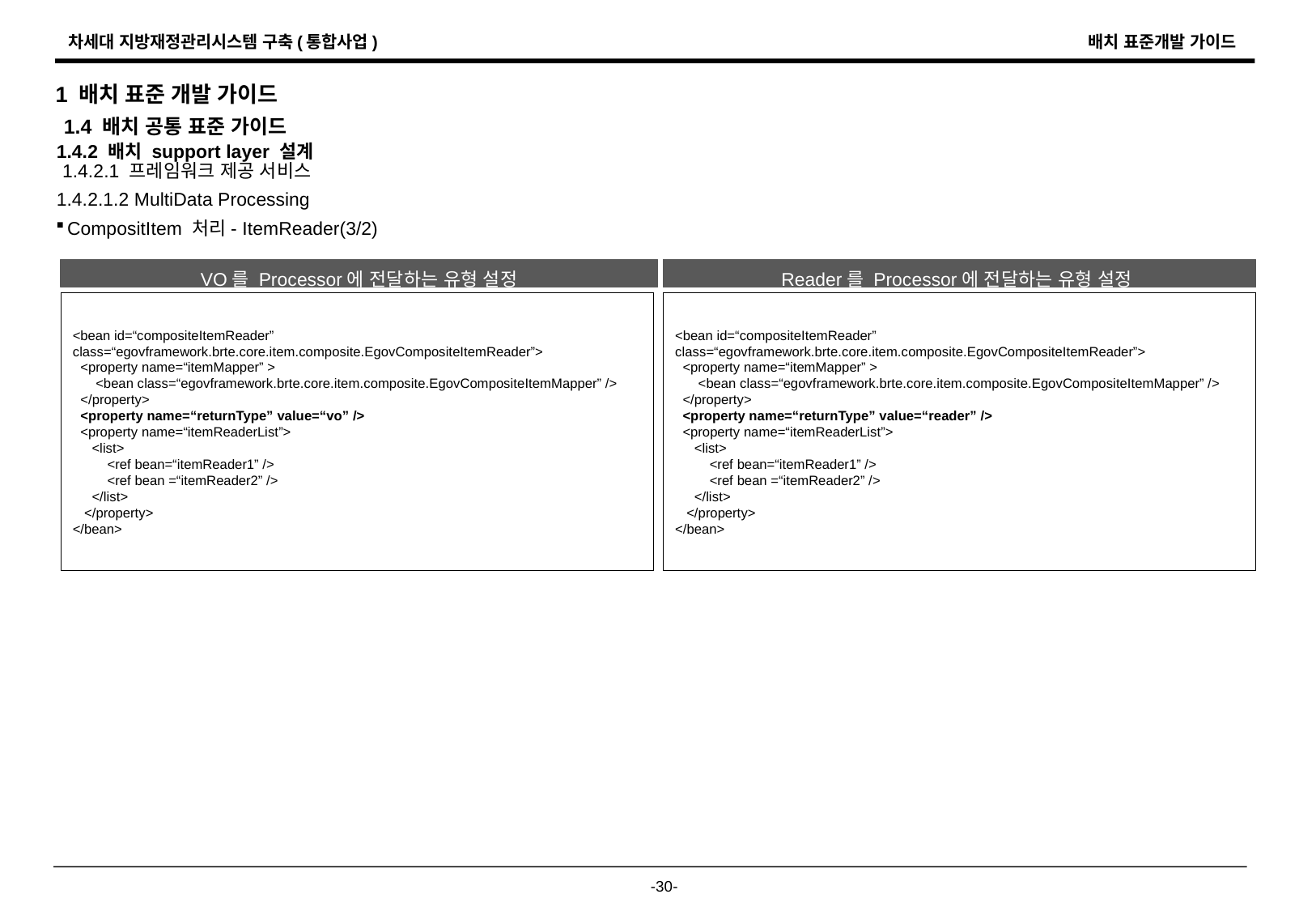

1 배치 표준 개발 가이드
1.4 배치 공통 표준 가이드
1.4.2 배치 support layer 설계
1.4.2.1 프레임워크 제공 서비스
1.4.2.1.2 MultiData Processing
CompositItem 처리- ItemReader(3/2)
Reader를 Processor에 전달하는 유형 설정
VO를 Processor에 전달하는 유형 설정
<bean id=“compositeItemReader” class=“egovframework.brte.core.item.composite.EgovCompositeItemReader”>
  <property name=“itemMapper” >
      <bean class=“egovframework.brte.core.item.composite.EgovCompositeItemMapper” />
  </property>
  <property name=“returnType” value=“vo” />
  <property name=“itemReaderList”>
     <list>
         <ref bean=“itemReader1” />
         <ref bean =“itemReader2” />
     </list>
   </property>
</bean>
<bean id=“compositeItemReader” class=“egovframework.brte.core.item.composite.EgovCompositeItemReader”>
  <property name=“itemMapper” >
      <bean class=“egovframework.brte.core.item.composite.EgovCompositeItemMapper” />
  </property>
  <property name=“returnType” value=“reader” />
  <property name=“itemReaderList”>
     <list>
         <ref bean=“itemReader1” />
         <ref bean =“itemReader2” />
     </list>
   </property>
</bean>